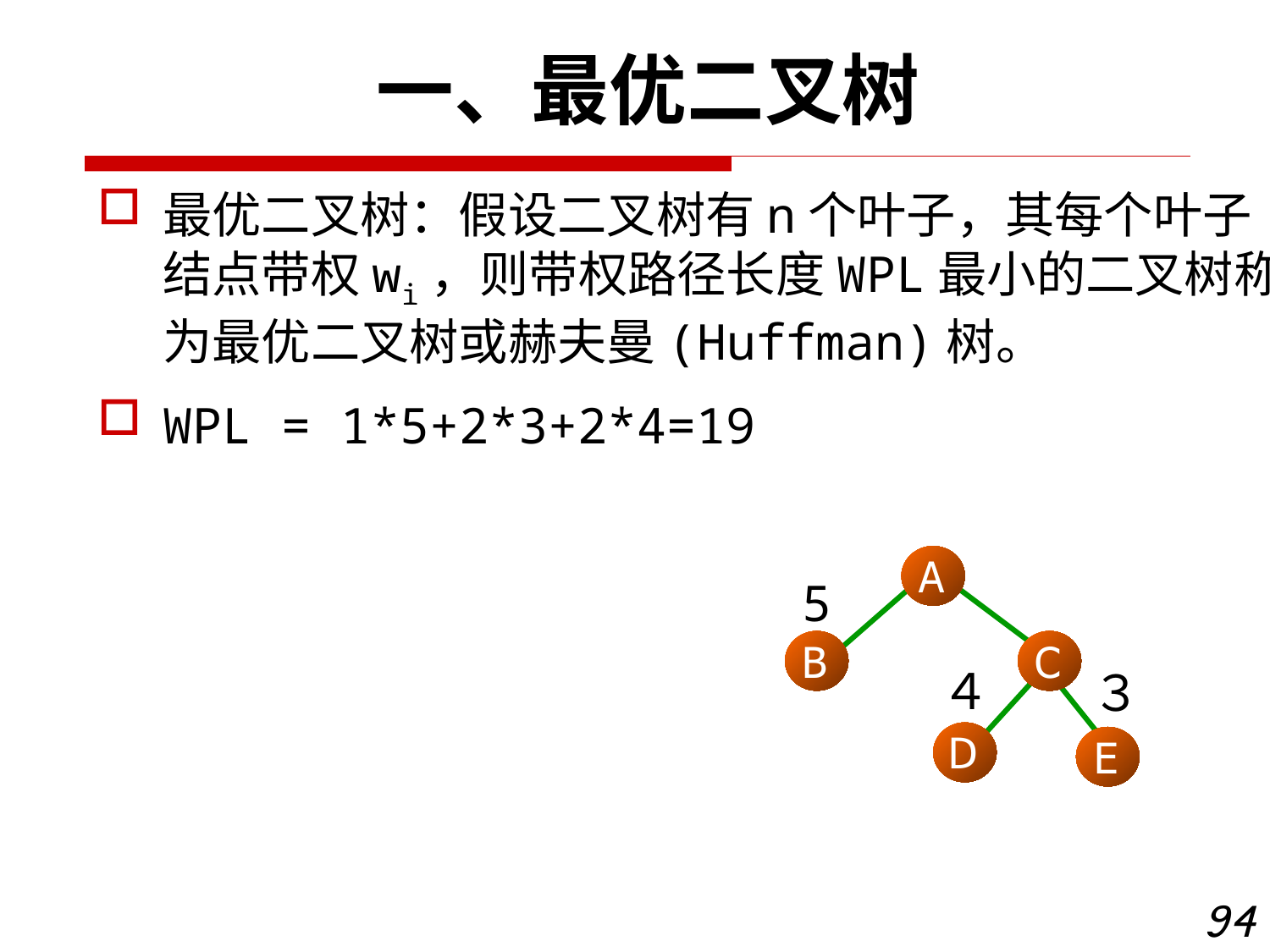

一、最优二叉树
最优二叉树：假设二叉树有n个叶子，其每个叶子结点带权wi，则带权路径长度WPL最小的二叉树称为最优二叉树或赫夫曼(Huffman)树。
WPL = 1*5+2*3+2*4=19
A
5

B
C
４
３

D
E
94